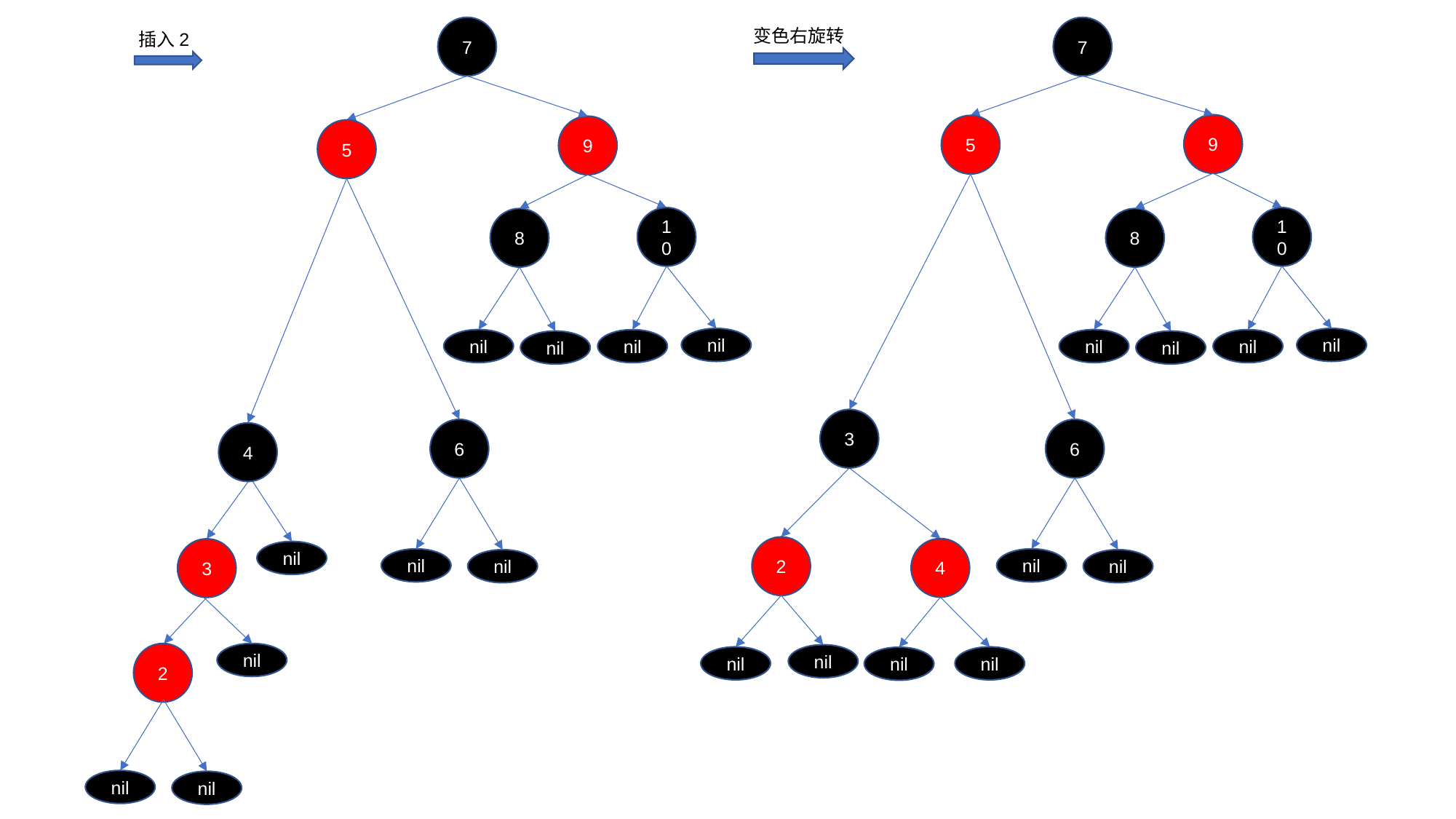

7
7
变色右旋转
 插入2

9
5
9
5
10
10
8
8
nil
nil
nil
nil
nil
nil
nil
nil
3
6
6
4
2
4
3
nil
nil
nil
nil
nil
2
nil
nil
nil
nil
nil
nil
nil